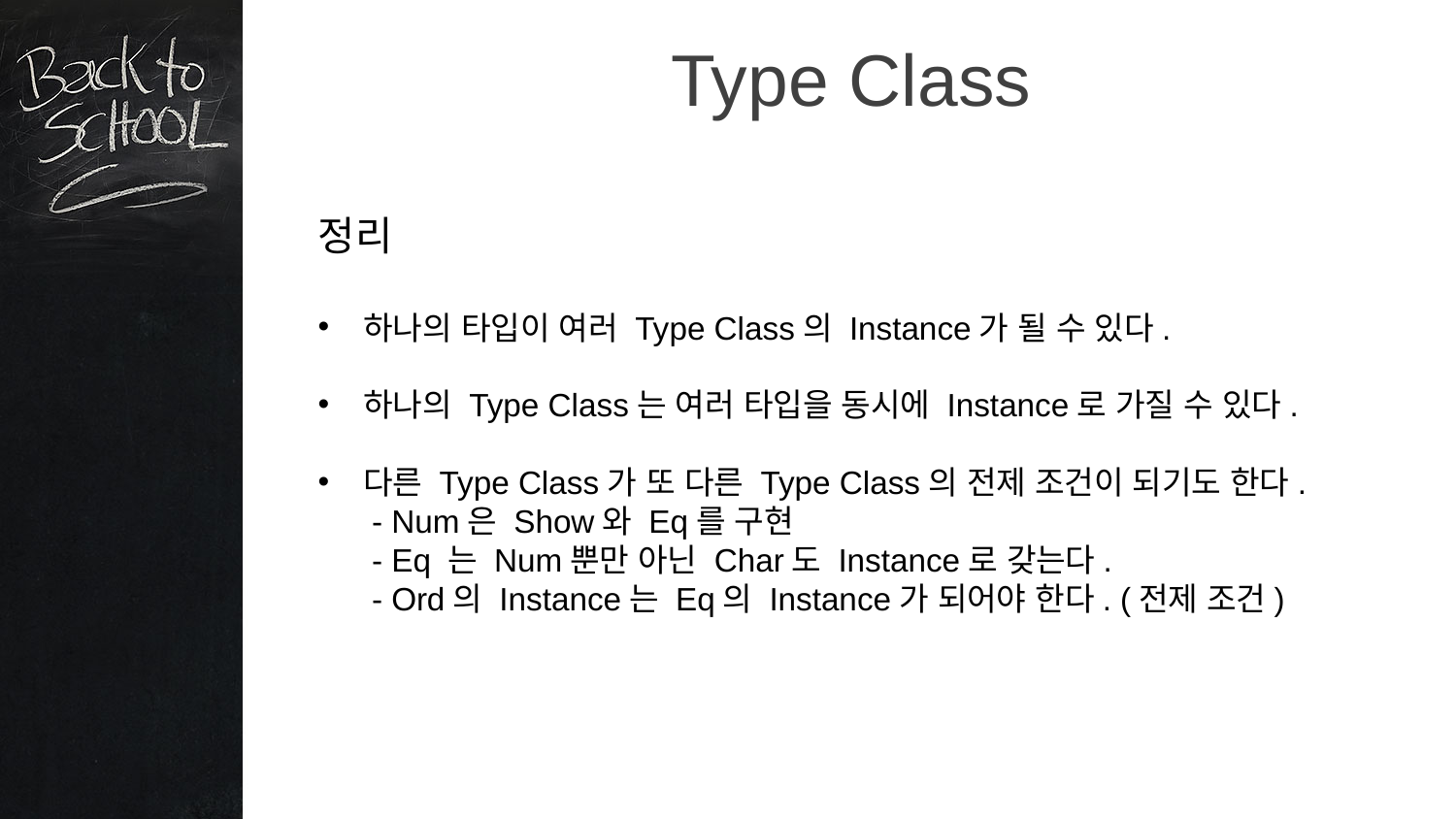

Type Class
정리

하나의 타입이 여러 Type Class의 Instance가 될 수 있다.

하나의 Type Class는 여러 타입을 동시에 Instance로 가질 수 있다.

다른 Type Class가 또 다른 Type Class의 전제 조건이 되기도 한다.
      - Num은 Show와 Eq를 구현
      - Eq 는 Num뿐만 아닌 Char도 Instance로 갖는다.
      - Ord의 Instance는 Eq의 Instance가 되어야 한다. (전제 조건)